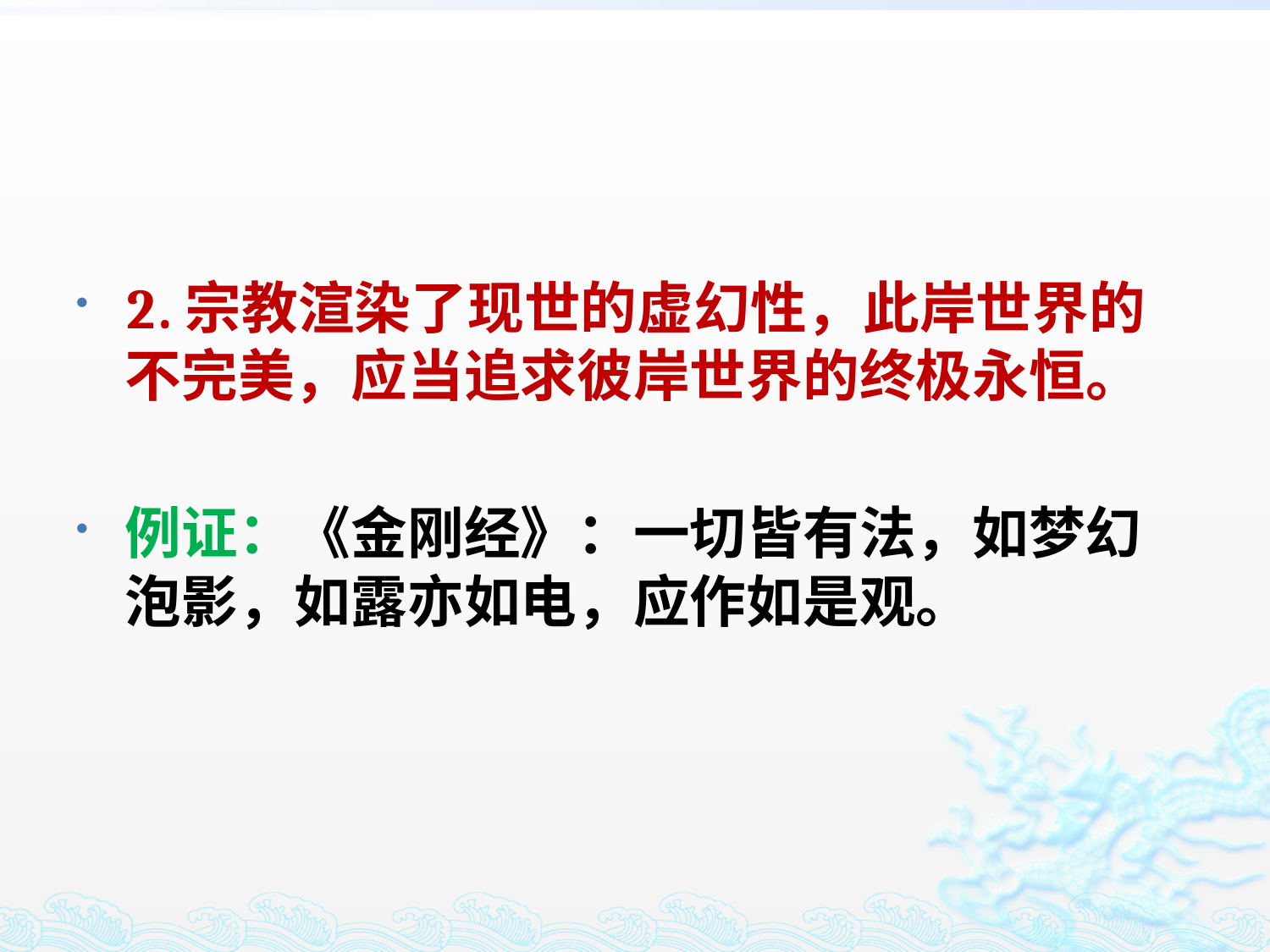

2.宗教渲染了现世的虚幻性，此岸世界的不完美，应当追求彼岸世界的终极永恒。

例证：《金刚经》：一切皆有法，如梦幻泡影，如露亦如电，应作如是观。